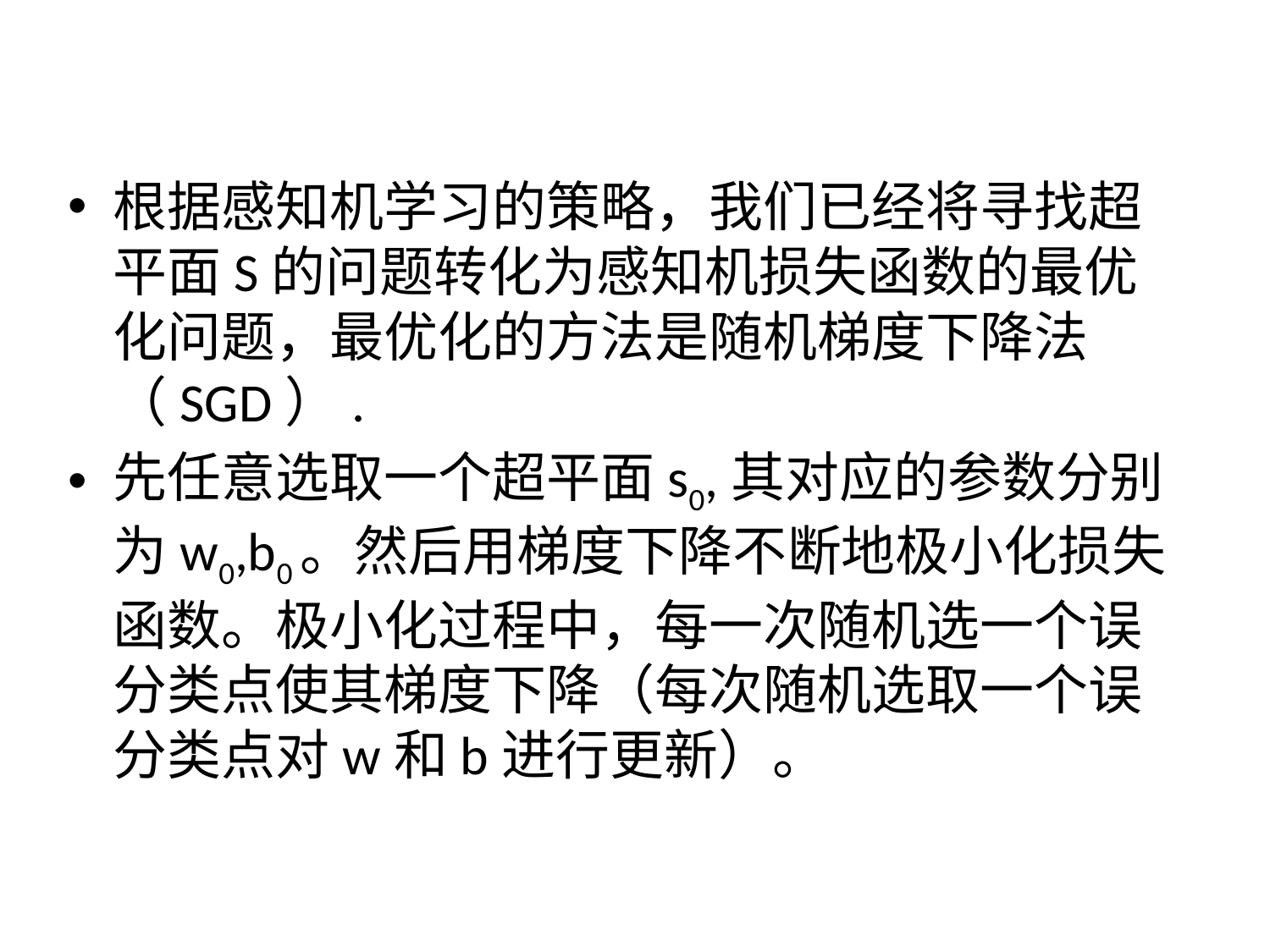

根据感知机学习的策略，我们已经将寻找超平面S的问题转化为感知机损失函数的最优化问题，最优化的方法是随机梯度下降法（SGD）.
先任意选取一个超平面s0,其对应的参数分别为w0,b0。然后用梯度下降不断地极小化损失函数。极小化过程中，每一次随机选一个误分类点使其梯度下降（每次随机选取一个误分类点对w和b进行更新）。